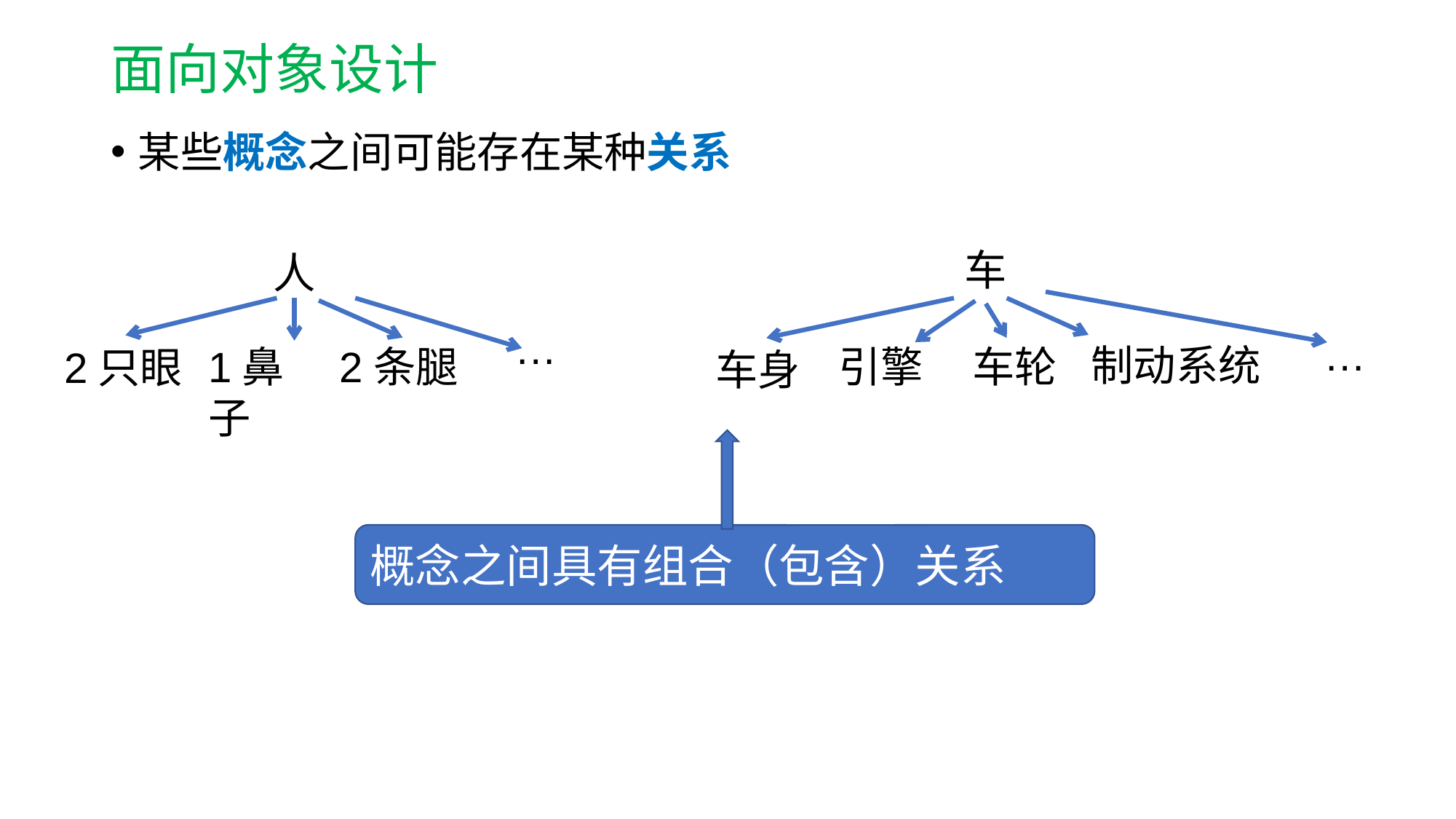

# 面向对象设计
某些概念之间可能存在某种关系
车
…
制动系统
引擎
车轮
车身
人
…
1鼻子
2条腿
2只眼

概念之间具有组合（包含）关系